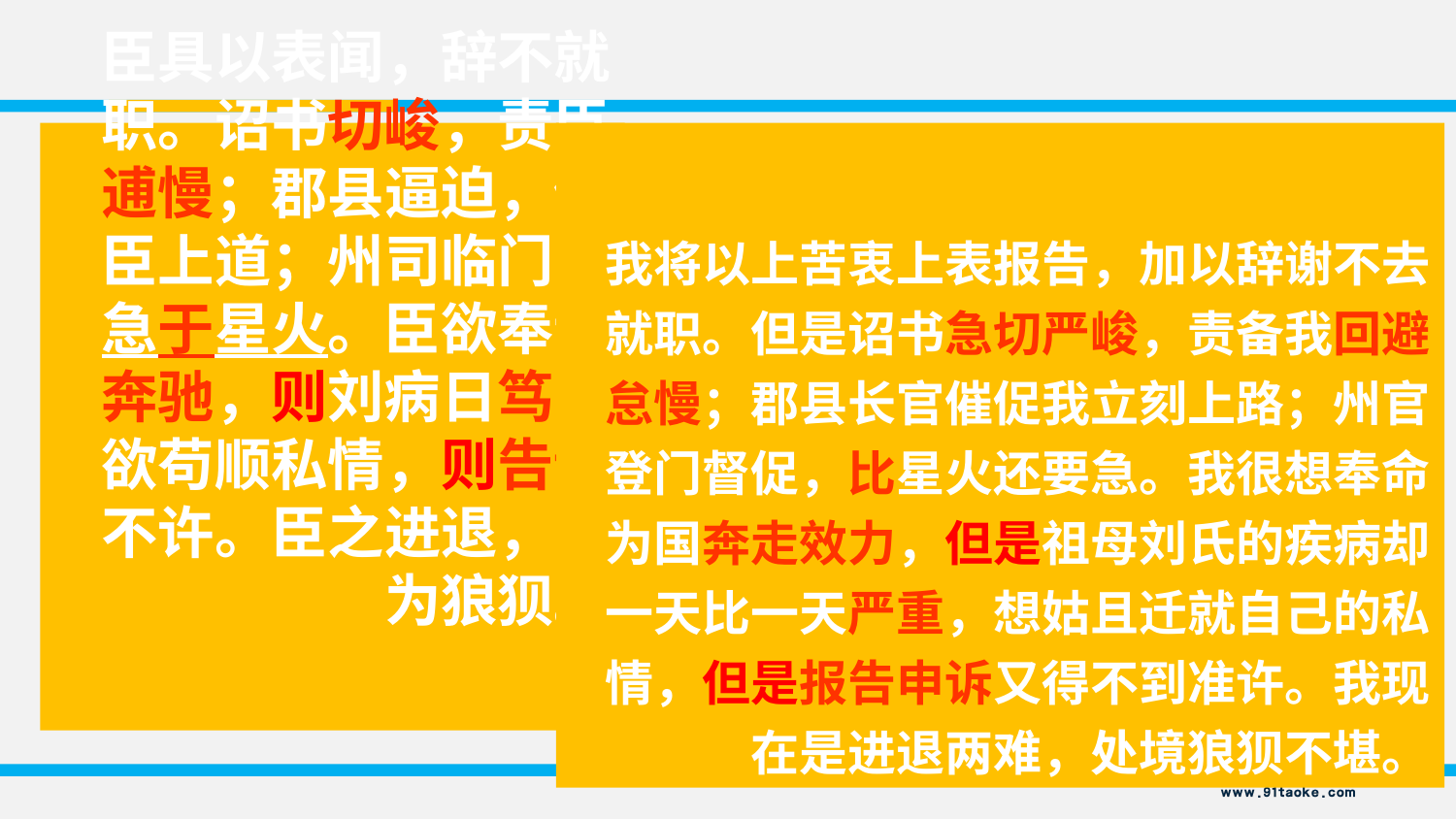

臣具以表闻，辞不就职。诏书切峻，责臣逋慢；郡县逼迫，催臣上道；州司临门，急于星火。臣欲奉诏奔驰，则刘病日笃，欲苟顺私情，则告诉不许。臣之进退，实为狼狈。

  我将以上苦衷上表报告，加以辞谢不去就职。但是诏书急切严峻，责备我回避怠慢；郡县长官催促我立刻上路；州官登门督促，比星火还要急。我很想奉命为国奔走效力，但是祖母刘氏的疾病却一天比一天严重，想姑且迁就自己的私情，但是报告申诉又得不到准许。我现在是进退两难，处境狼狈不堪。